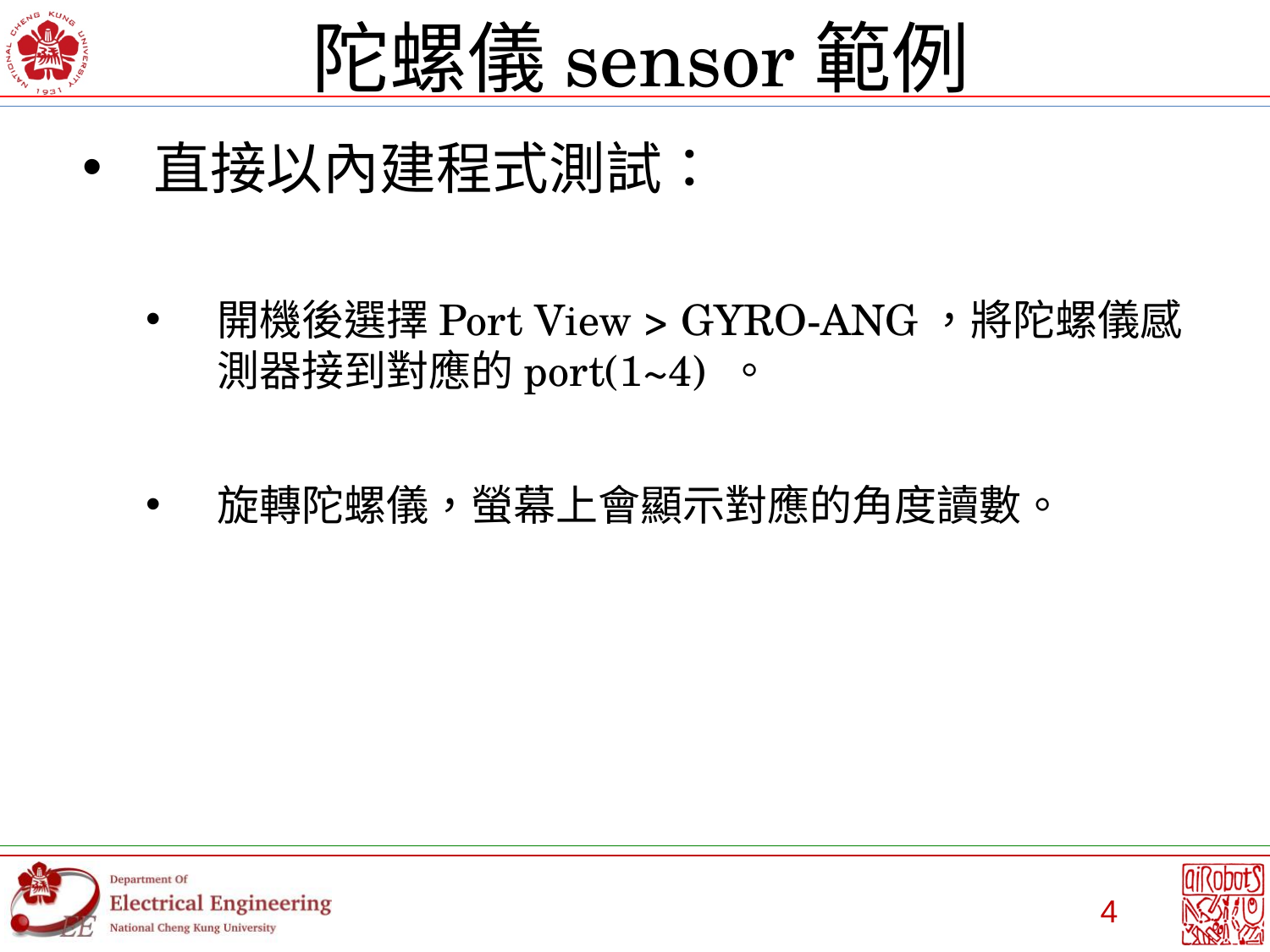

# 陀螺儀sensor範例
直接以內建程式測試：

開機後選擇Port View > GYRO-ANG，將陀螺儀感測器接到對應的port(1~4) 。

旋轉陀螺儀，螢幕上會顯示對應的角度讀數。